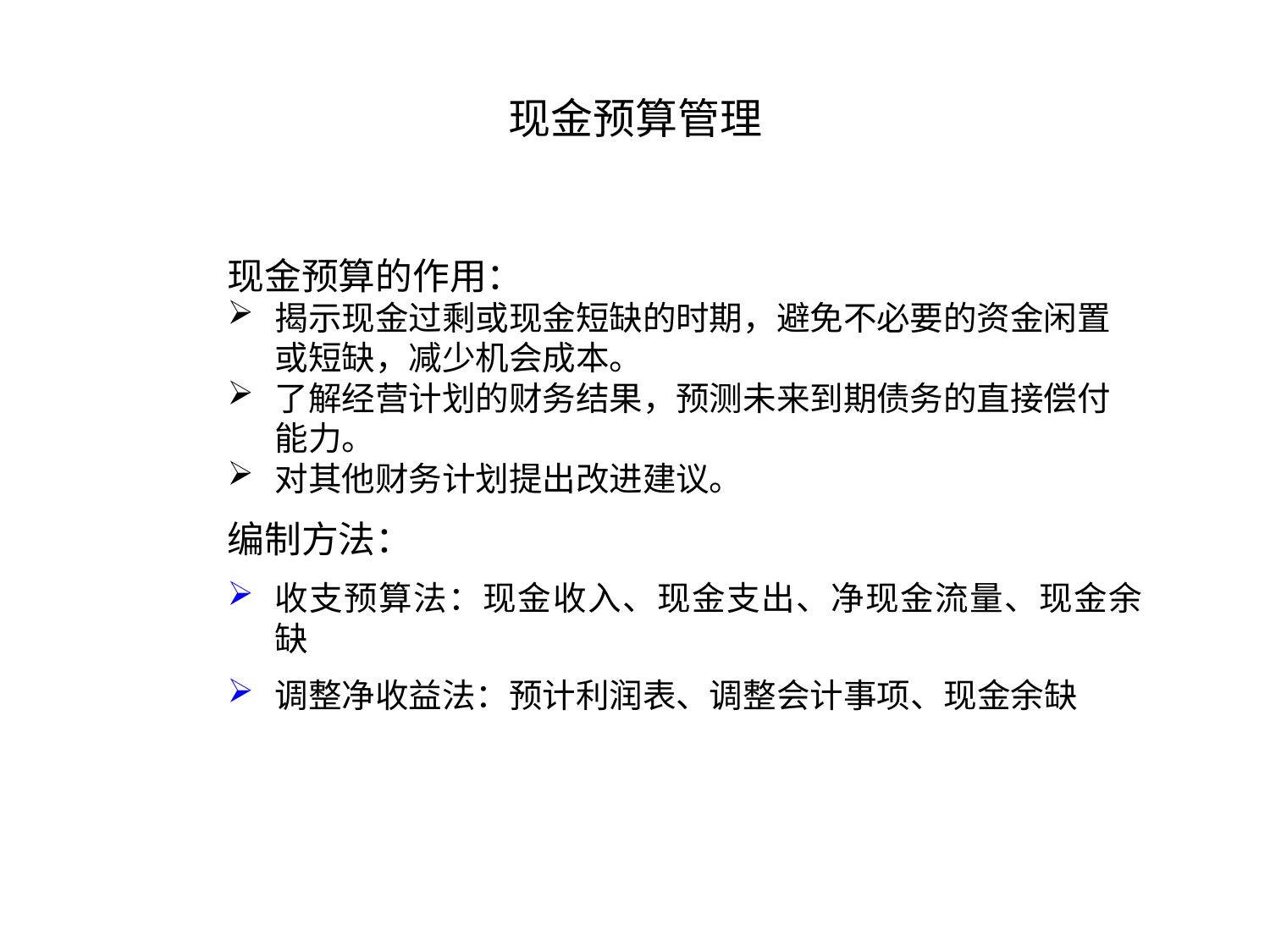

现金预算管理
现金预算的作用：
揭示现金过剩或现金短缺的时期，避免不必要的资金闲置或短缺，减少机会成本。
了解经营计划的财务结果，预测未来到期债务的直接偿付能力。
对其他财务计划提出改进建议。
编制方法：
收支预算法：现金收入、现金支出、净现金流量、现金余缺
调整净收益法：预计利润表、调整会计事项、现金余缺